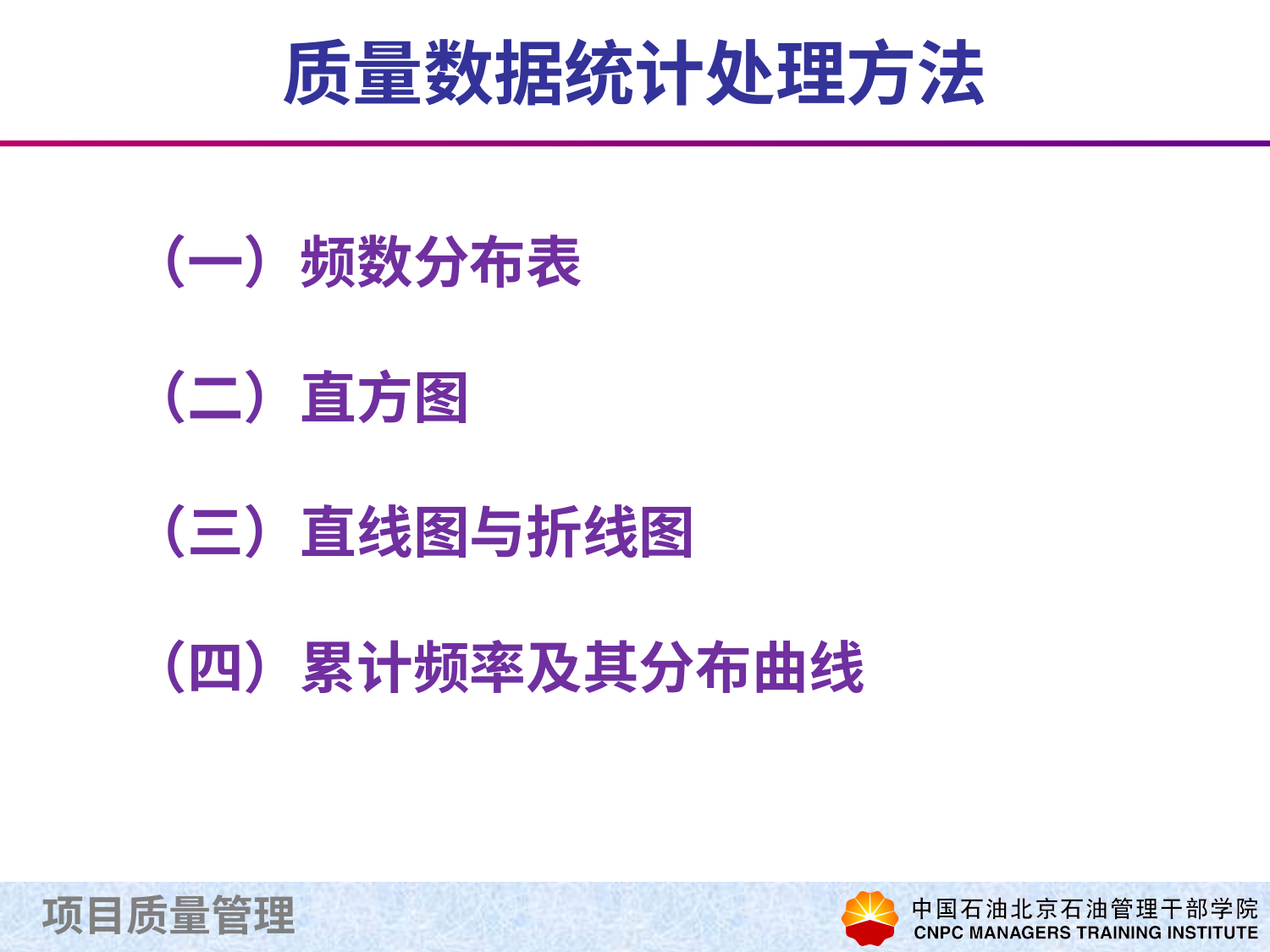

# 质量数据统计处理方法
（一）频数分布表

（二）直方图

（三）直线图与折线图

（四）累计频率及其分布曲线